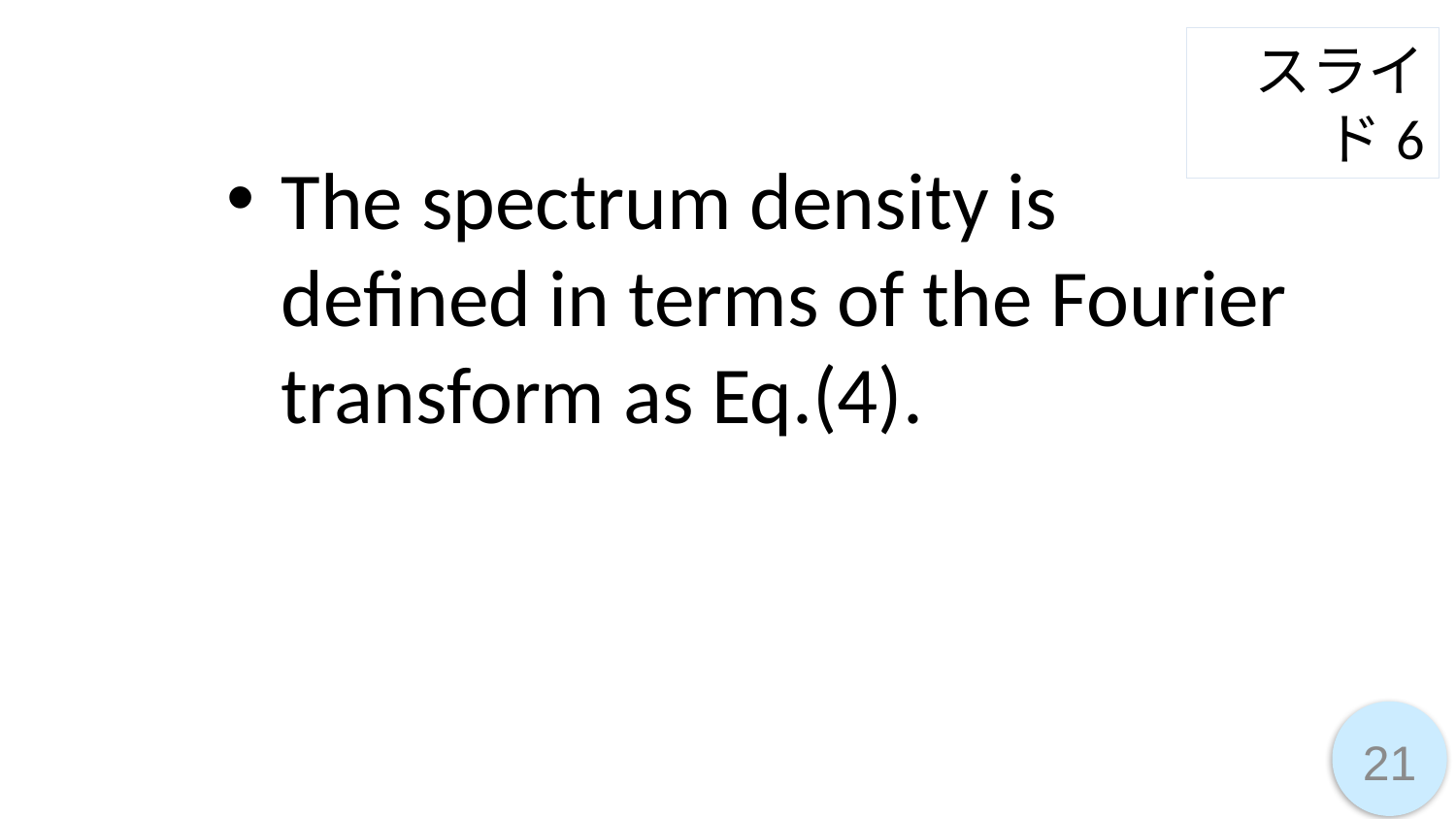

スライド6
The spectrum density is defined in terms of the Fourier transform as Eq.(4).
21